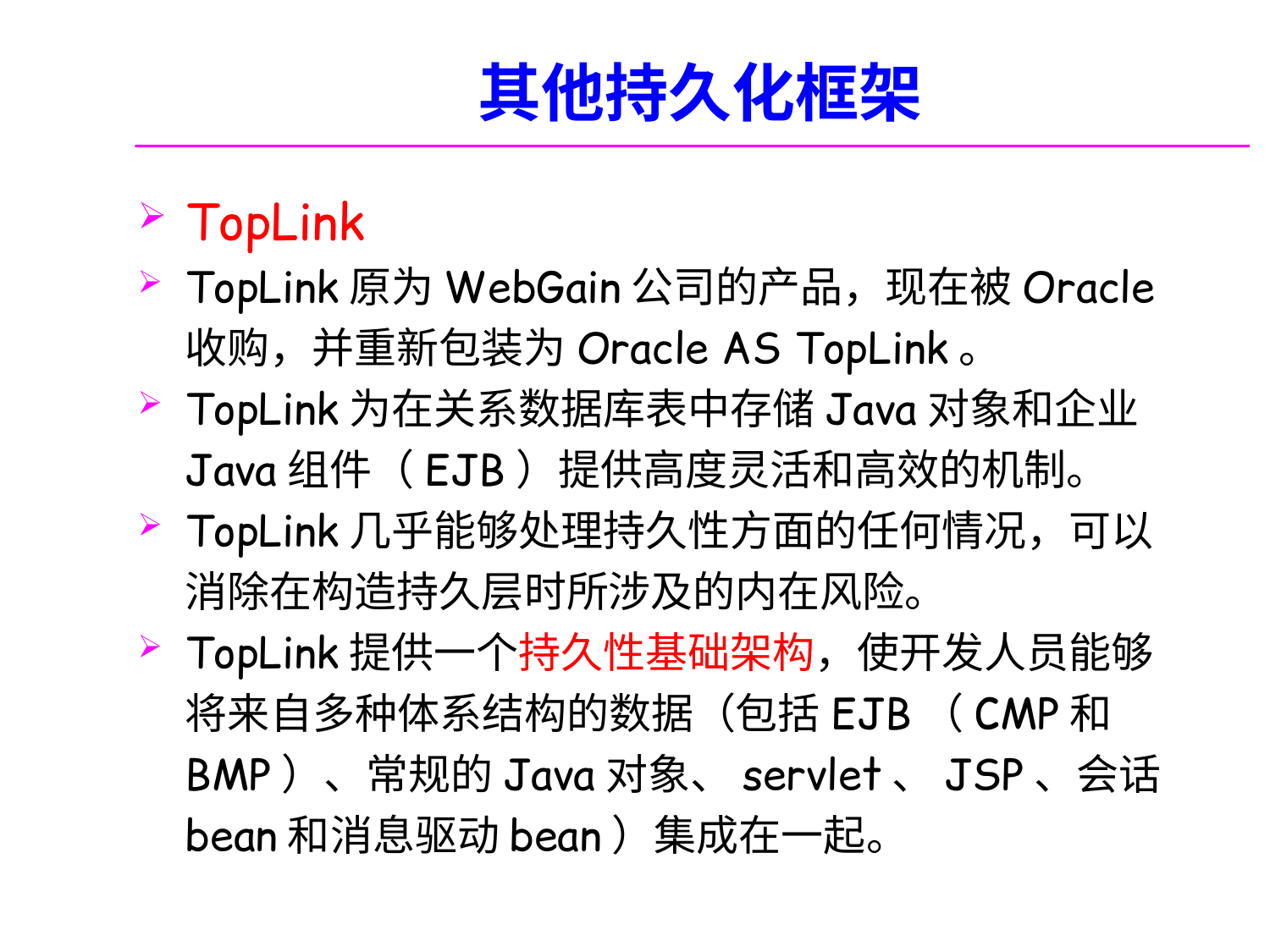

# 其他持久化框架
TopLink
TopLink原为WebGain公司的产品，现在被Oracle收购，并重新包装为Oracle AS TopLink。
TopLink为在关系数据库表中存储Java对象和企业Java组件（EJB）提供高度灵活和高效的机制。
TopLink几乎能够处理持久性方面的任何情况，可以消除在构造持久层时所涉及的内在风险。
TopLink提供一个持久性基础架构，使开发人员能够将来自多种体系结构的数据（包括EJB（CMP和BMP）、常规的Java对象、servlet、JSP、会话bean和消息驱动bean）集成在一起。
93